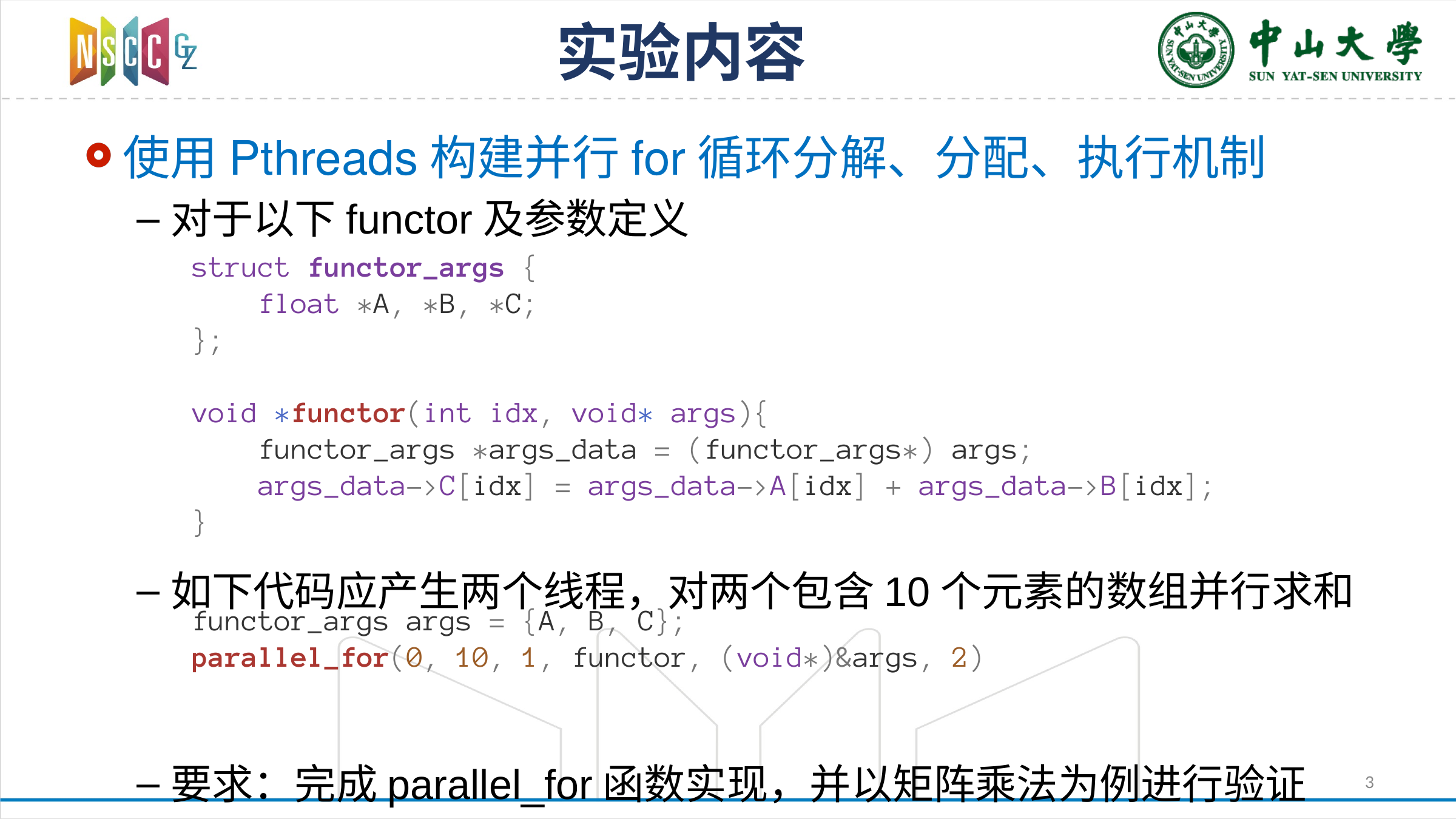

# 实验内容
使用Pthreads构建并行for循环分解、分配、执行机制
对于以下functor及参数定义

如下代码应产生两个线程，对两个包含10个元素的数组并行求和

要求：完成parallel_for函数实现，并以矩阵乘法为例进行验证
struct functor_args {
    float *A, *B, *C;
};
void *functor(int idx, void* args){
    functor_args *args_data = (functor_args*) args;
    args_data->C[idx] = args_data->A[idx] + args_data->B[idx];
}
functor_args args = {A, B, C};
parallel_for(0, 10, 1, functor, (void*)&args, 2)
3